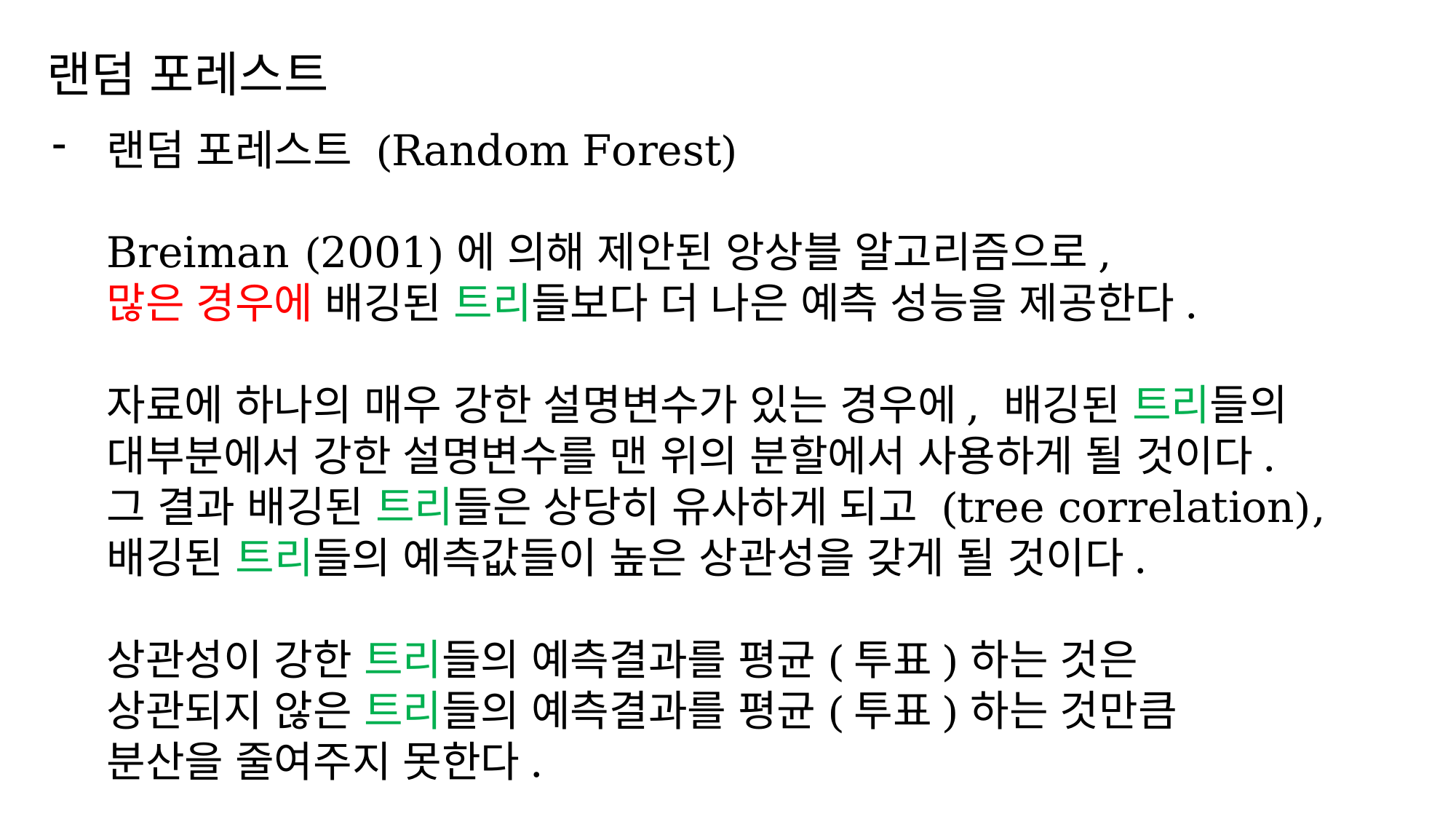

랜덤 포레스트
랜덤 포레스트 (Random Forest)
Breiman (2001)에 의해 제안된 앙상블 알고리즘으로,
많은 경우에 배깅된 트리들보다 더 나은 예측 성능을 제공한다.
자료에 하나의 매우 강한 설명변수가 있는 경우에, 배깅된 트리들의
대부분에서 강한 설명변수를 맨 위의 분할에서 사용하게 될 것이다.
그 결과 배깅된 트리들은 상당히 유사하게 되고 (tree correlation),
배깅된 트리들의 예측값들이 높은 상관성을 갖게 될 것이다.
상관성이 강한 트리들의 예측결과를 평균(투표)하는 것은
상관되지 않은 트리들의 예측결과를 평균(투표)하는 것만큼
분산을 줄여주지 못한다.